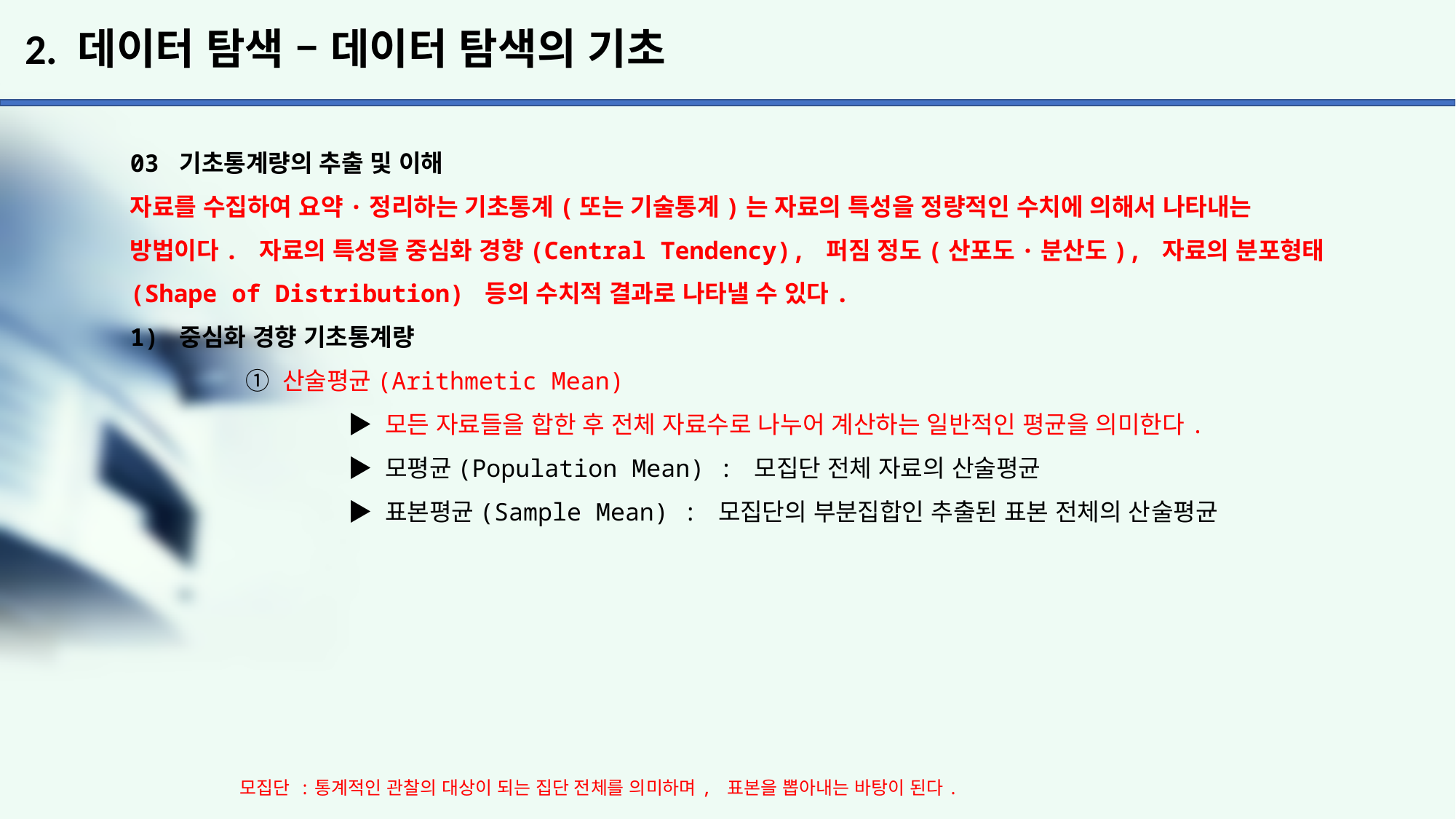

# 2. 데이터 탐색 – 데이터 탐색의 기초
03 기초통계량의 추출 및 이해
자료를 수집하여 요약·정리하는 기초통계(또는 기술통계)는 자료의 특성을 정량적인 수치에 의해서 나타내는
방법이다. 자료의 특성을 중심화 경향(Central Tendency), 퍼짐 정도(산포도·분산도), 자료의 분포형태(Shape of Distribution) 등의 수치적 결과로 나타낼 수 있다.
1) 중심화 경향 기초통계량
	 ① 산술평균(Arithmetic Mean)
		▶ 모든 자료들을 합한 후 전체 자료수로 나누어 계산하는 일반적인 평균을 의미한다.
		▶ 모평균(Population Mean) : 모집단 전체 자료의 산술평균
		▶ 표본평균(Sample Mean) : 모집단의 부분집합인 추출된 표본 전체의 산술평균

모집단 :통계적인 관찰의 대상이 되는 집단 전체를 의미하며, 표본을 뽑아내는 바탕이 된다.